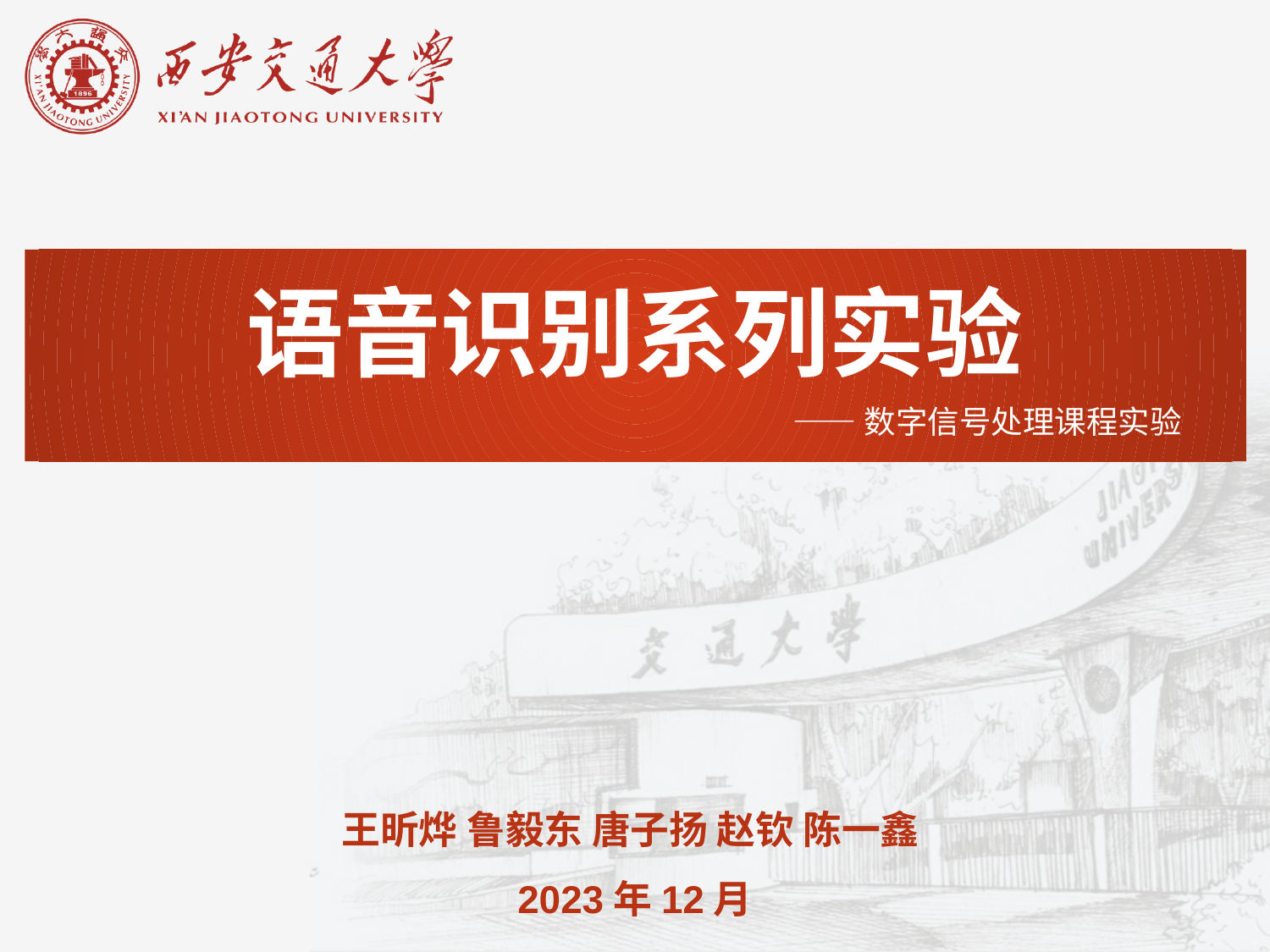

语音识别系列实验
——数字信号处理课程实验
王昕烨 鲁毅东 唐子扬 赵钦 陈一鑫
2023年12月